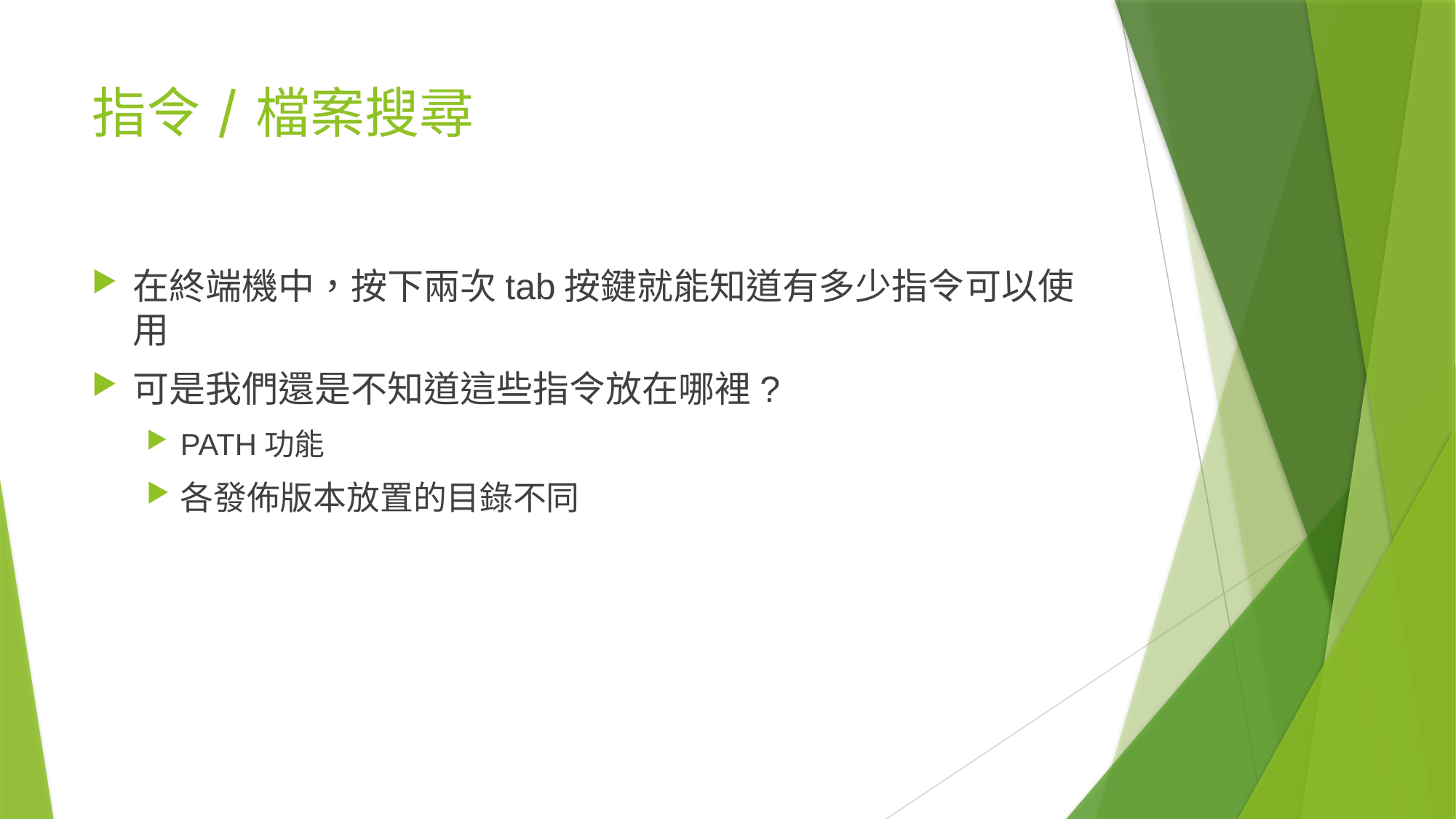

# 指令/檔案搜尋
在終端機中，按下兩次tab按鍵就能知道有多少指令可以使用
可是我們還是不知道這些指令放在哪裡?
PATH功能
各發佈版本放置的目錄不同